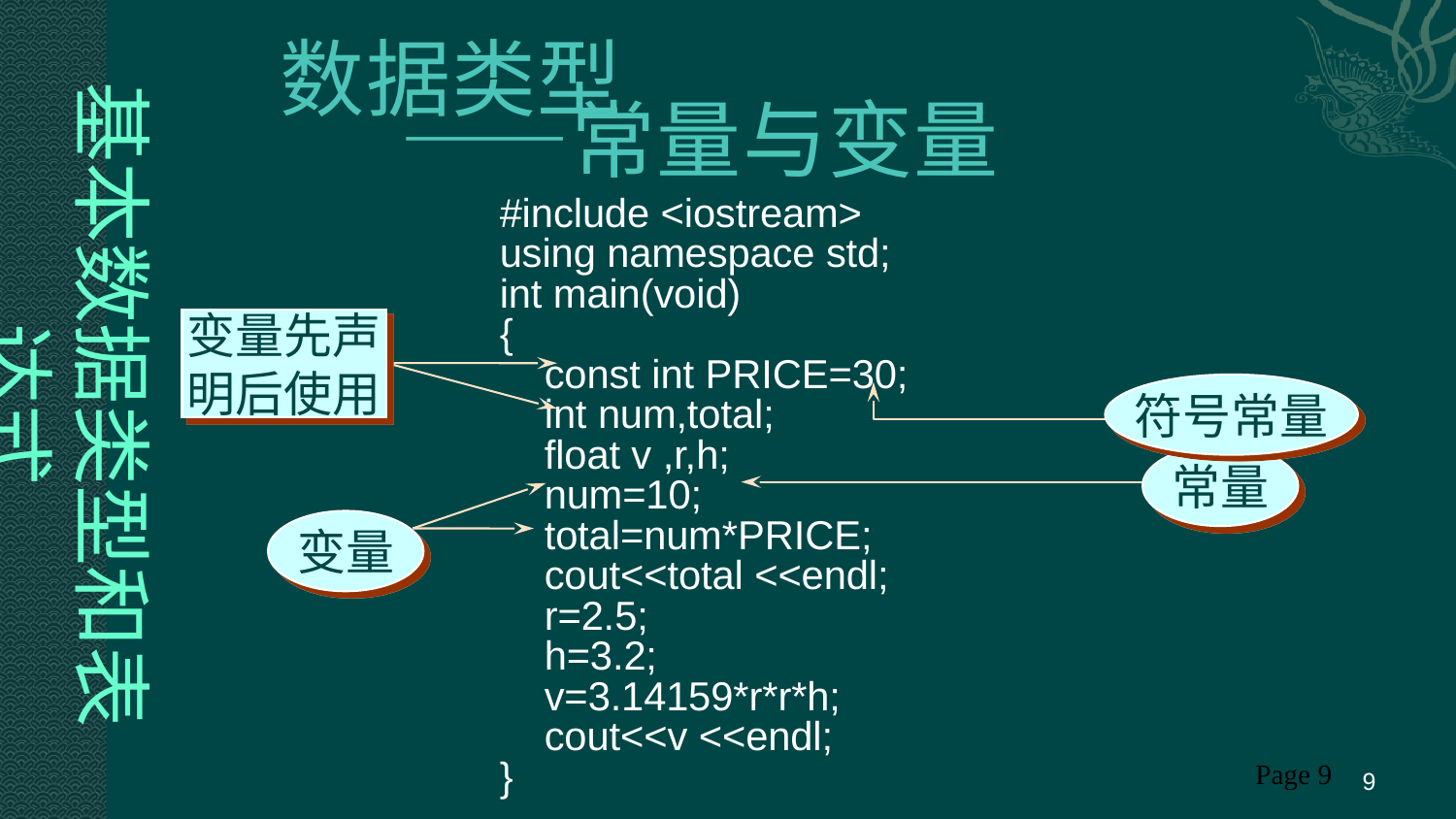

# 数据类型 ——常量与变量
基本数据类型和表达式
#include <iostream>
using namespace std;
int main(void)
{
    const int PRICE=30;
    int num,total;
    float v ,r,h;
    num=10;
    total=num*PRICE;
    cout<<total <<endl;
    r=2.5;
    h=3.2;
    v=3.14159*r*r*h;
    cout<<v <<endl;
}
变量先声
明后使用

符号常量

常量

变量

Page 9
9